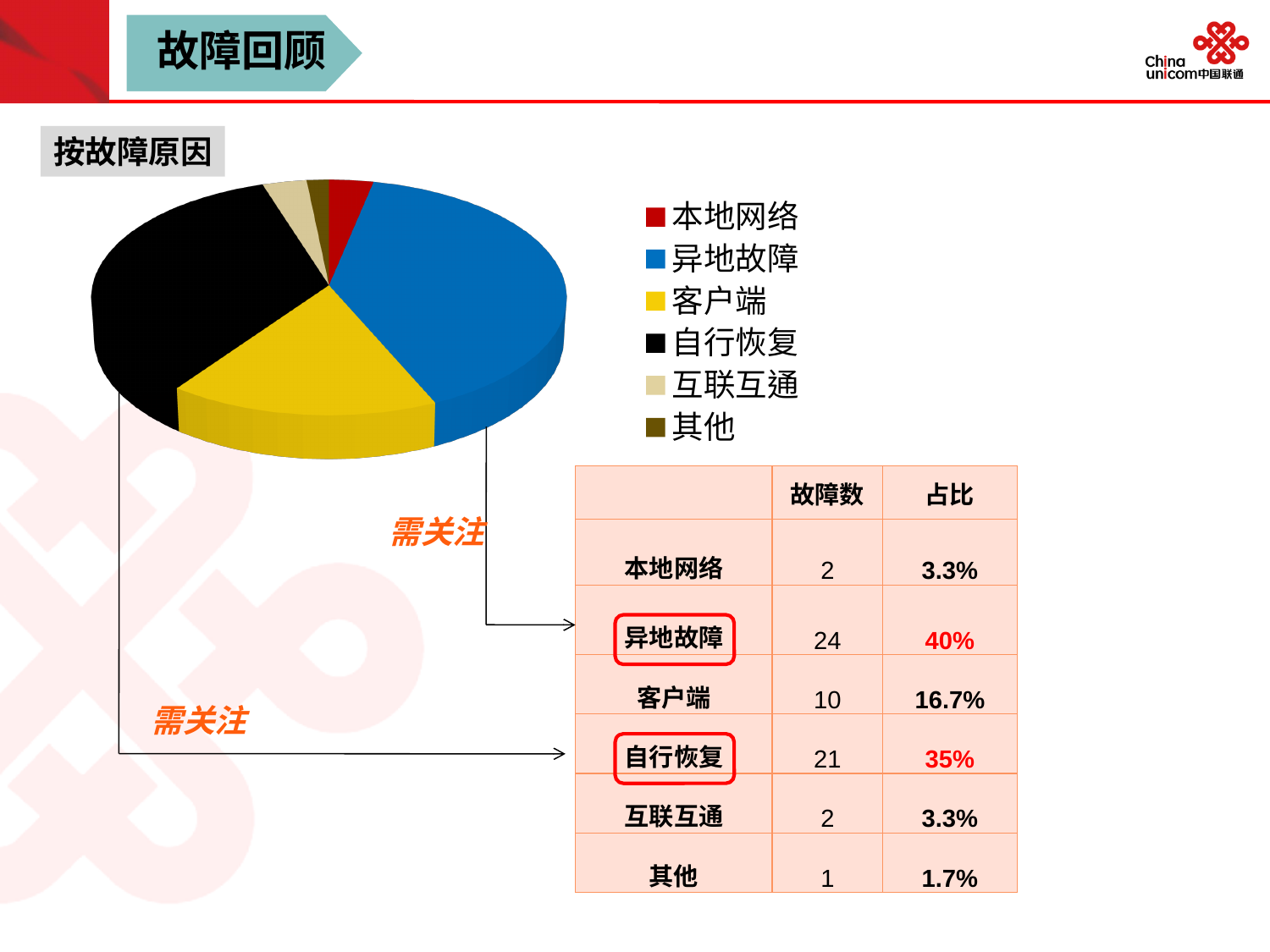

故障回顾
按故障原因

[unsupported chart]

|  | 故障数 | 占比 |
| --- | --- | --- |
| 本地网络 | 2 | 3.3% |
| 异地故障 | 24 | 40% |
| 客户端 | 10 | 16.7% |
| 自行恢复 | 21 | 35% |
| 互联互通 | 2 | 3.3% |
| 其他 | 1 | 1.7% |
需关注

需关注